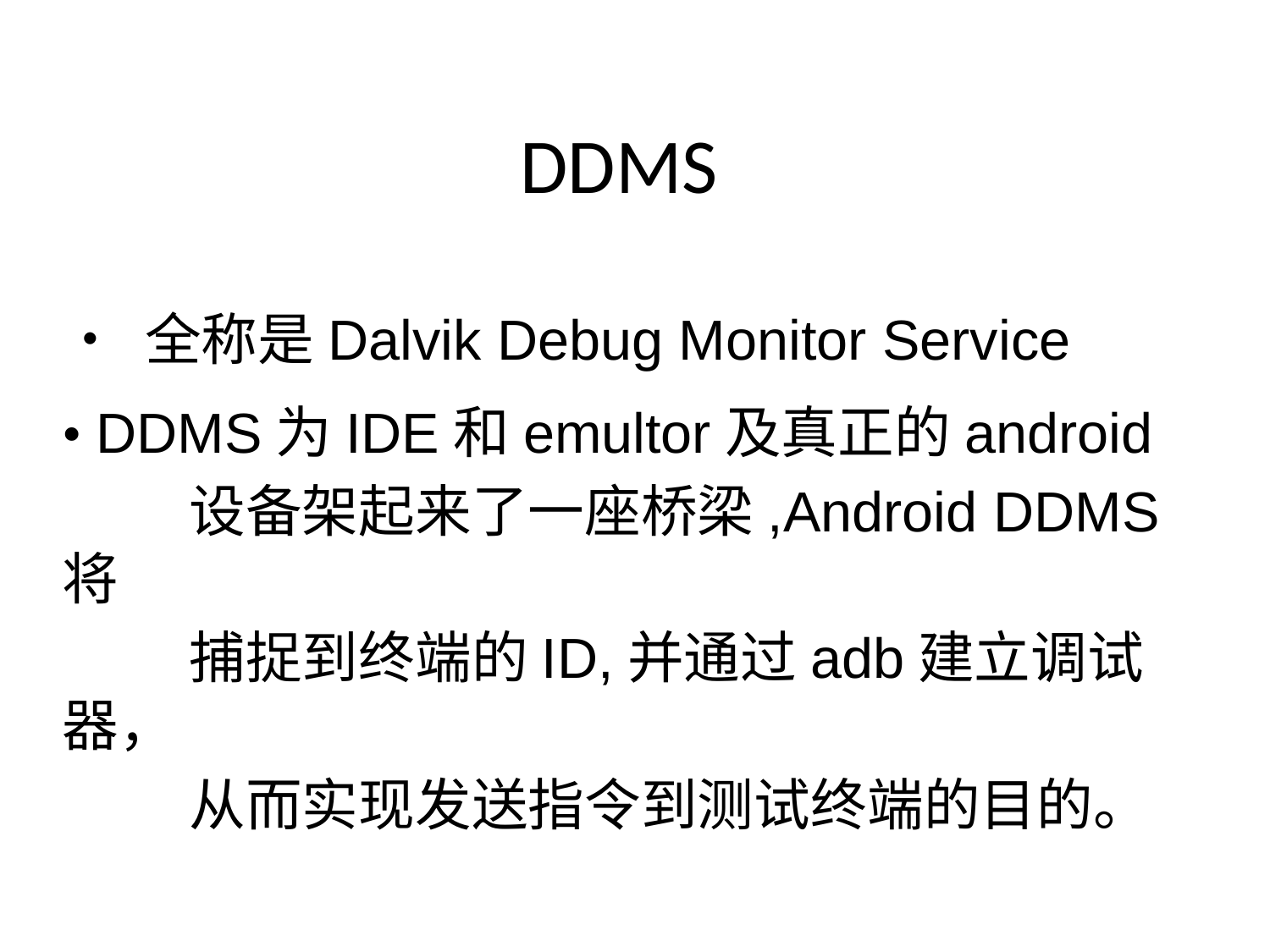

# DDMS
• 全称是Dalvik Debug Monitor Service
• DDMS为IDE和emultor及真正的android
	设备架起来了一座桥梁,Android DDMS将
	捕捉到终端的ID,并通过adb建立调试器，
	从而实现发送指令到测试终端的目的。